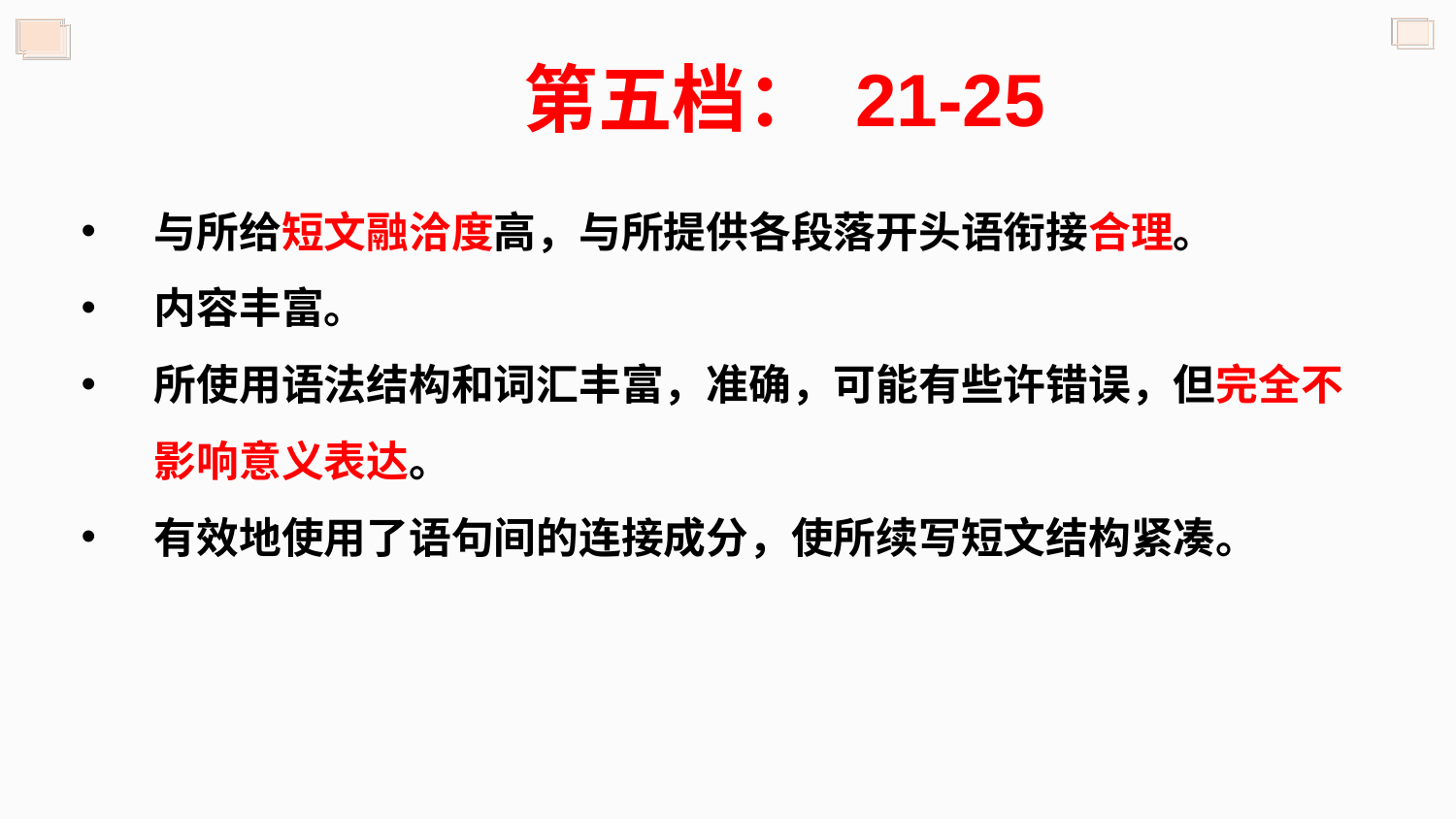

第五档： 21-25
与所给短文融洽度高，与所提供各段落开头语衔接合理。
内容丰富。
所使用语法结构和词汇丰富，准确，可能有些许错误，但完全不影响意义表达。
有效地使用了语句间的连接成分，使所续写短文结构紧凑。